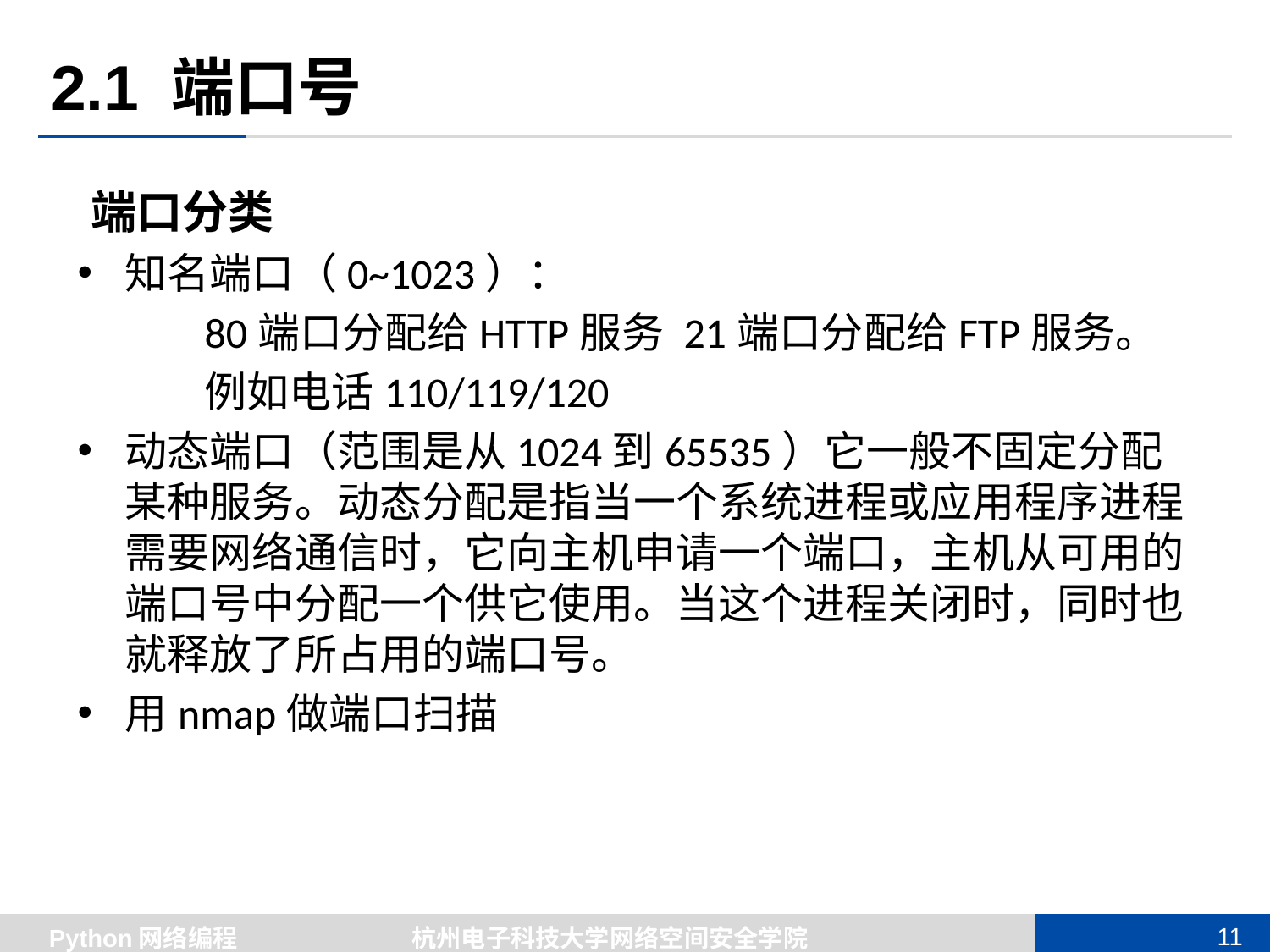

# 2.1 端口号
端口分类
知名端口（0~1023）：
	80端口分配给HTTP服务 21端口分配给FTP服务。
	例如电话110/119/120
动态端口（范围是从1024到65535）它一般不固定分配某种服务。动态分配是指当一个系统进程或应用程序进程需要网络通信时，它向主机申请一个端口，主机从可用的端口号中分配一个供它使用。当这个进程关闭时，同时也就释放了所占用的端口号。
用nmap做端口扫描